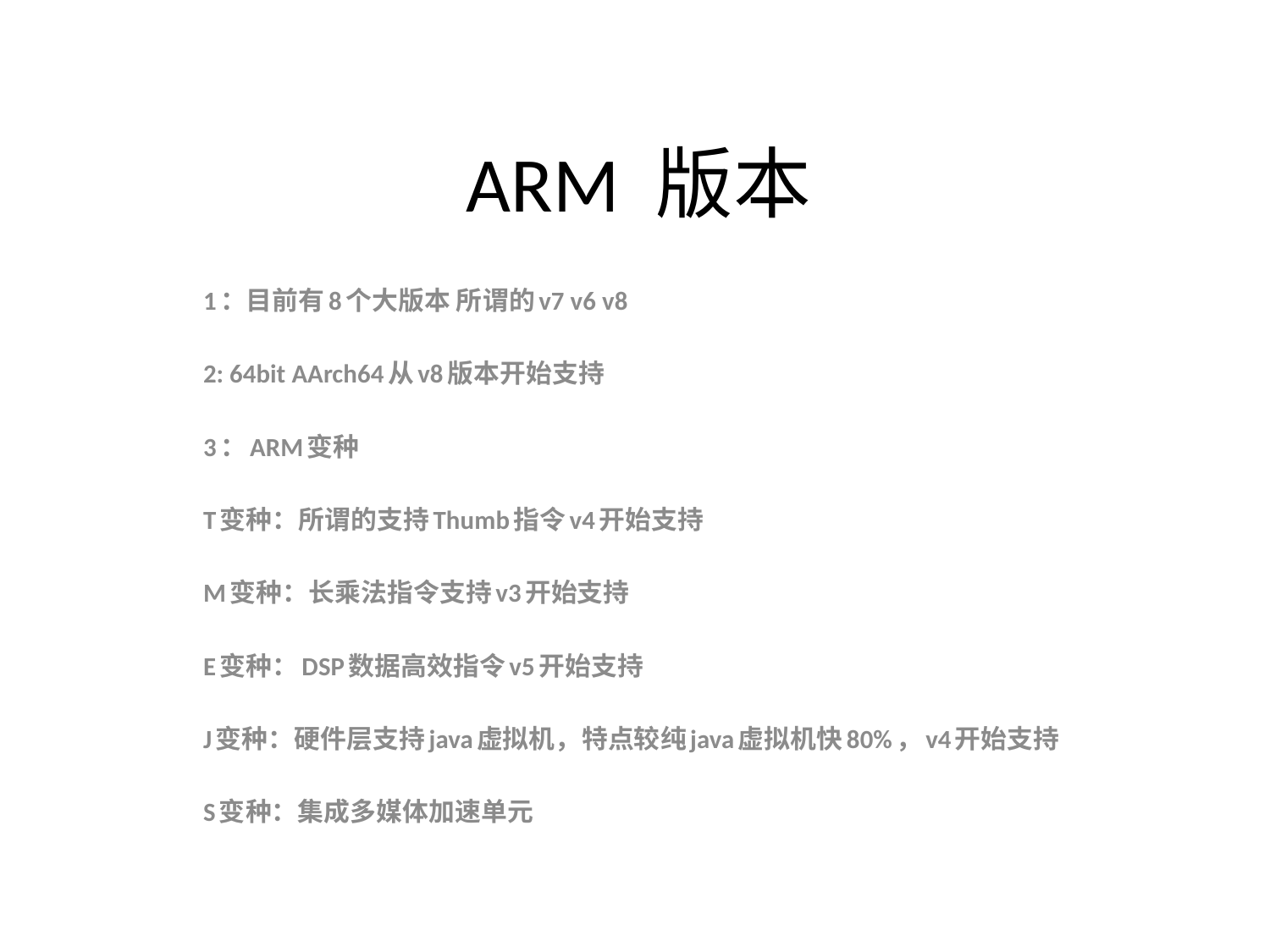

# ARM 版本
1：目前有8个大版本 所谓的v7 v6 v8

2: 64bit AArch64从v8版本开始支持

3：ARM变种

T变种：所谓的支持Thumb指令v4开始支持

M变种：长乘法指令支持v3开始支持

E变种：DSP数据高效指令v5开始支持

J变种：硬件层支持java虚拟机，特点较纯java虚拟机快80%，v4开始支持

S变种：集成多媒体加速单元